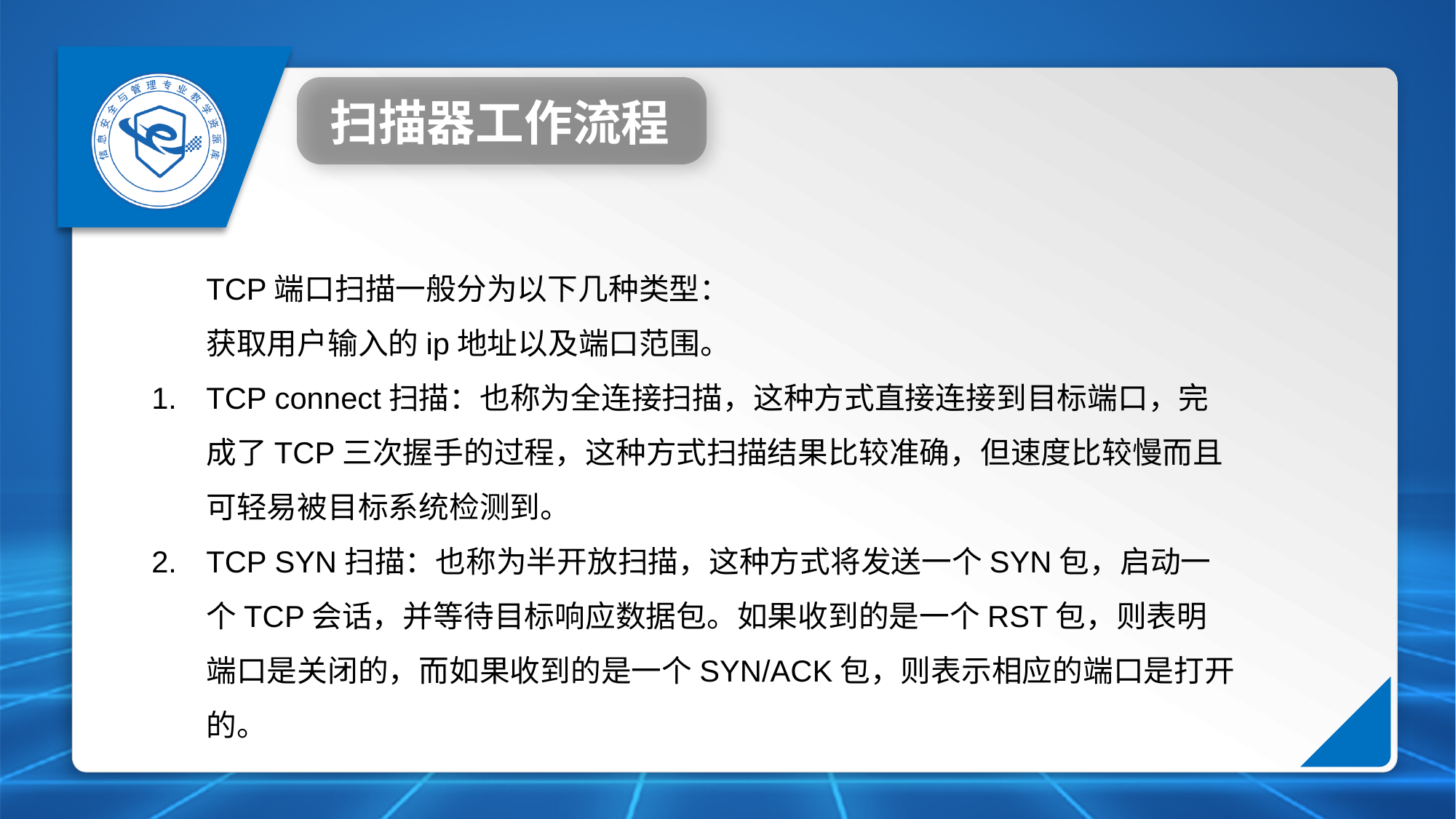

扫描器工作流程
TCP端口扫描一般分为以下几种类型：
获取用户输入的ip地址以及端口范围。
TCP connect扫描：也称为全连接扫描，这种方式直接连接到目标端口，完成了TCP三次握手的过程，这种方式扫描结果比较准确，但速度比较慢而且可轻易被目标系统检测到。
TCP SYN扫描：也称为半开放扫描，这种方式将发送一个SYN包，启动一个TCP会话，并等待目标响应数据包。如果收到的是一个RST包，则表明端口是关闭的，而如果收到的是一个SYN/ACK包，则表示相应的端口是打开的。